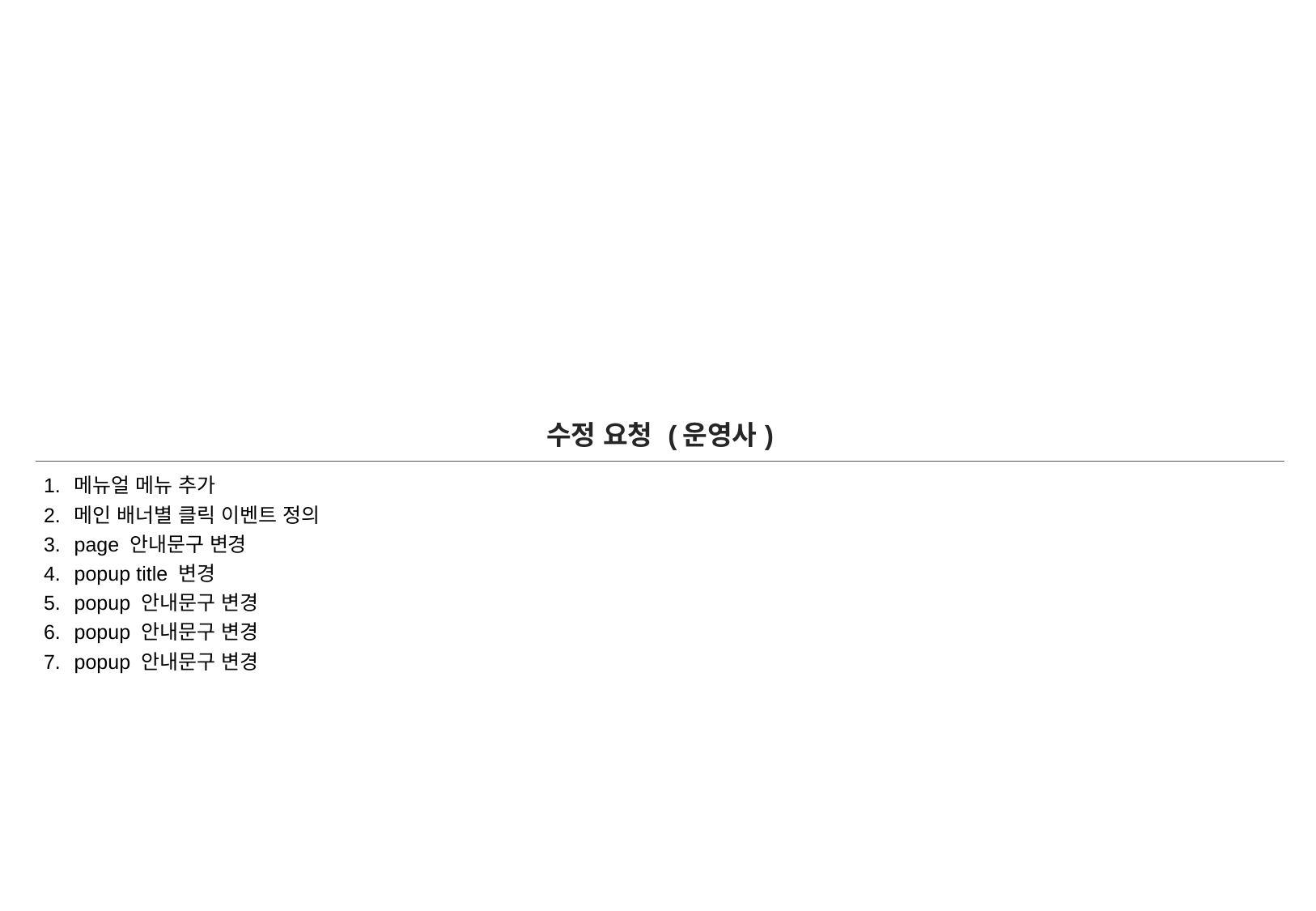

| 수정 요청 (운영사) |
| --- |
| 메뉴얼 메뉴 추가 메인 배너별 클릭 이벤트 정의 page 안내문구 변경 popup title 변경 popup 안내문구 변경 popup 안내문구 변경 popup 안내문구 변경 |